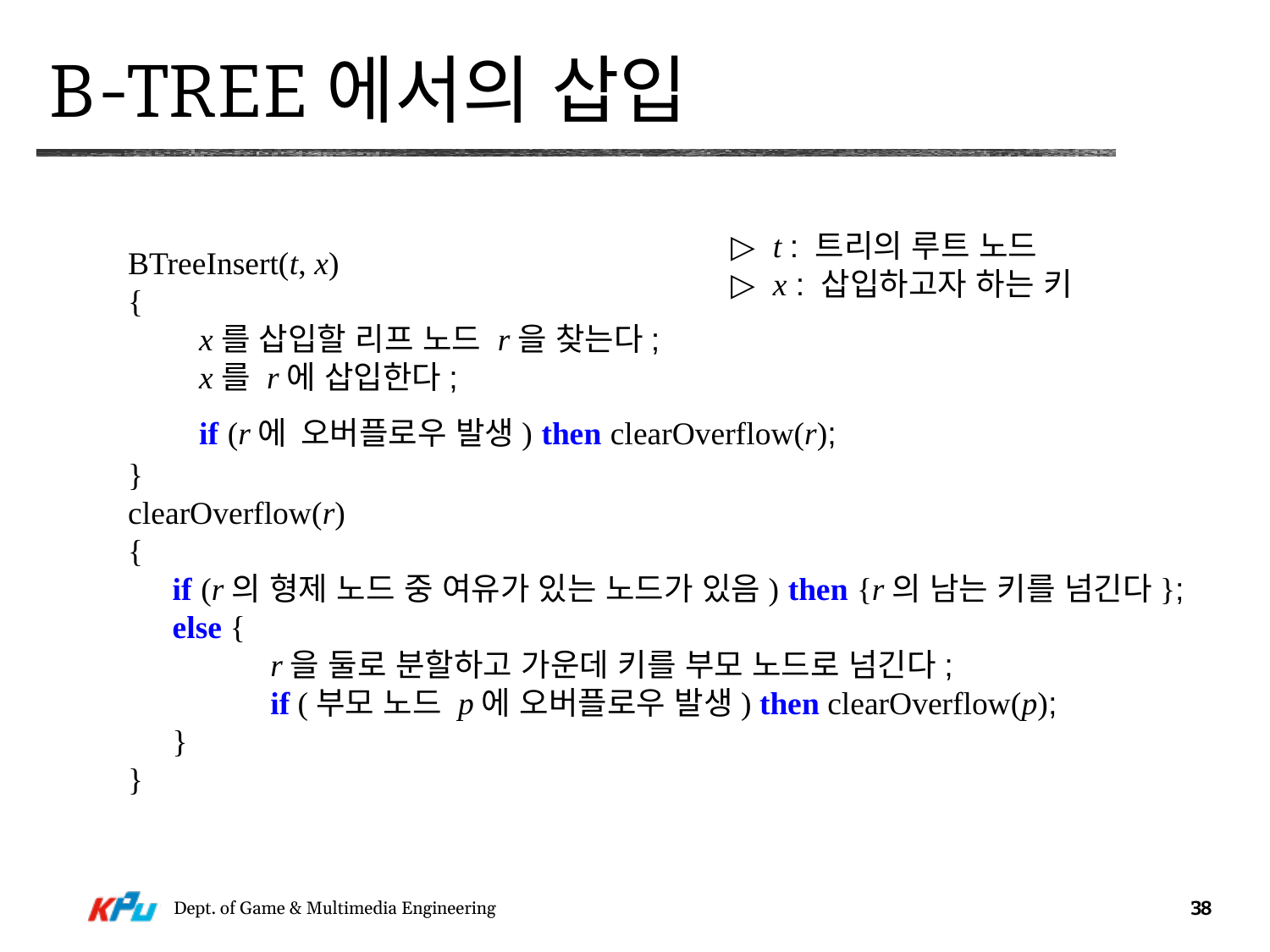

# B-tree에서의 삽입

▷  t : 트리의 루트 노드
▷  x : 삽입하고자 하는 키
BTreeInsert(t, x)
{
        x를 삽입할 리프 노드 r을 찾는다;
        x를 r에 삽입한다;
        if (r에 오버플로우 발생) then clearOverflow(r);
}
clearOverflow(r)
{
     if (r의 형제 노드 중 여유가 있는 노드가 있음) then {r의 남는 키를 넘긴다};
     else {
                r을 둘로 분할하고 가운데 키를 부모 노드로 넘긴다;
                if (부모 노드 p에 오버플로우 발생) then clearOverflow(p);
     }
}

Dept. of Game & Multimedia Engineering
38